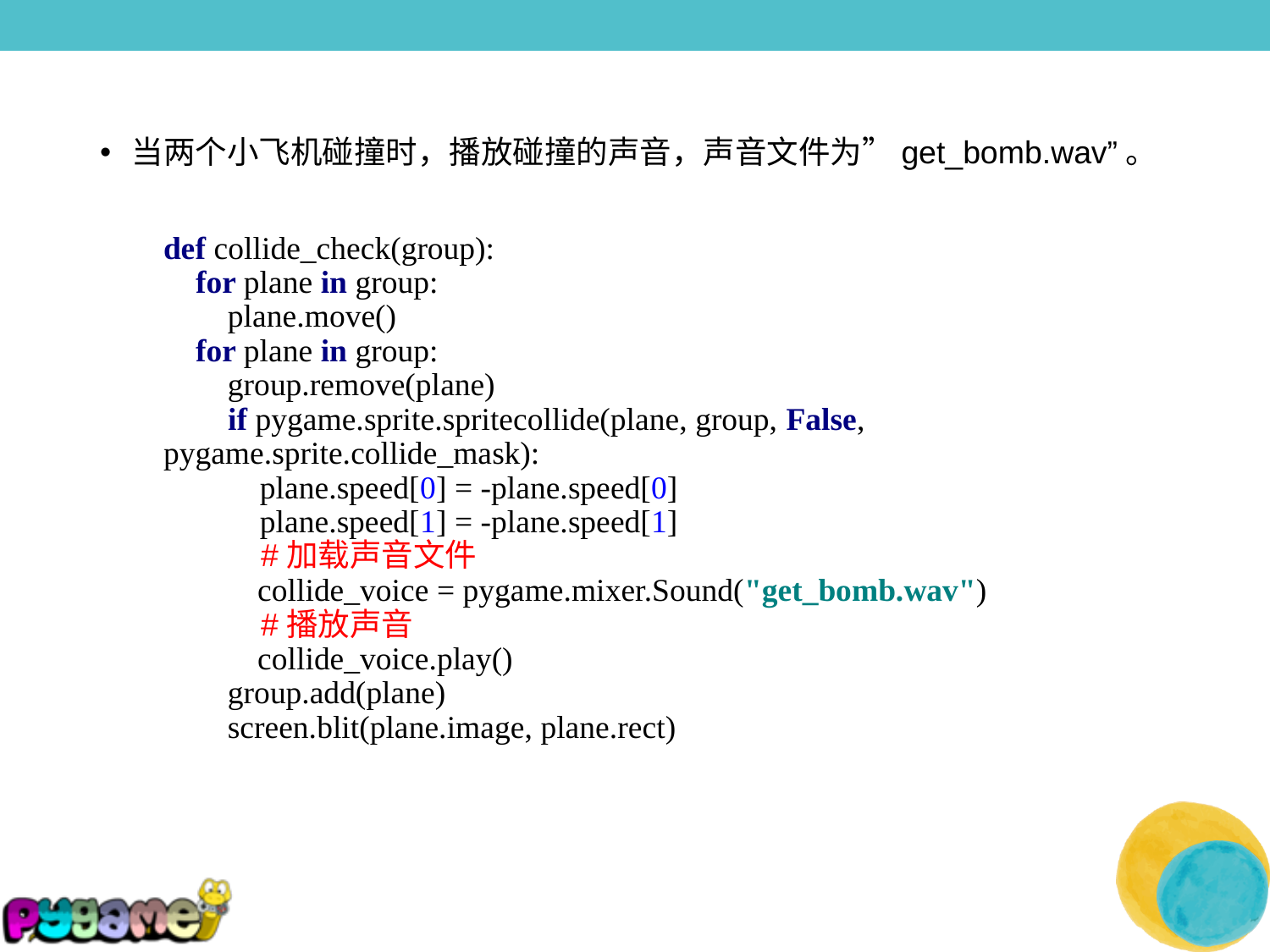

当两个小飞机碰撞时，播放碰撞的声音，声音文件为”get_bomb.wav”。

def collide_check(group):
    for plane in group:
        plane.move()
    for plane in group:
        group.remove(plane)
        if pygame.sprite.spritecollide(plane, group, False, pygame.sprite.collide_mask):
            plane.speed[0] = -plane.speed[0]
            plane.speed[1] = -plane.speed[1]
           #加载声音文件
            collide_voice = pygame.mixer.Sound("get_bomb.wav")
           #播放声音
            collide_voice.play()
        group.add(plane)
        screen.blit(plane.image, plane.rect)